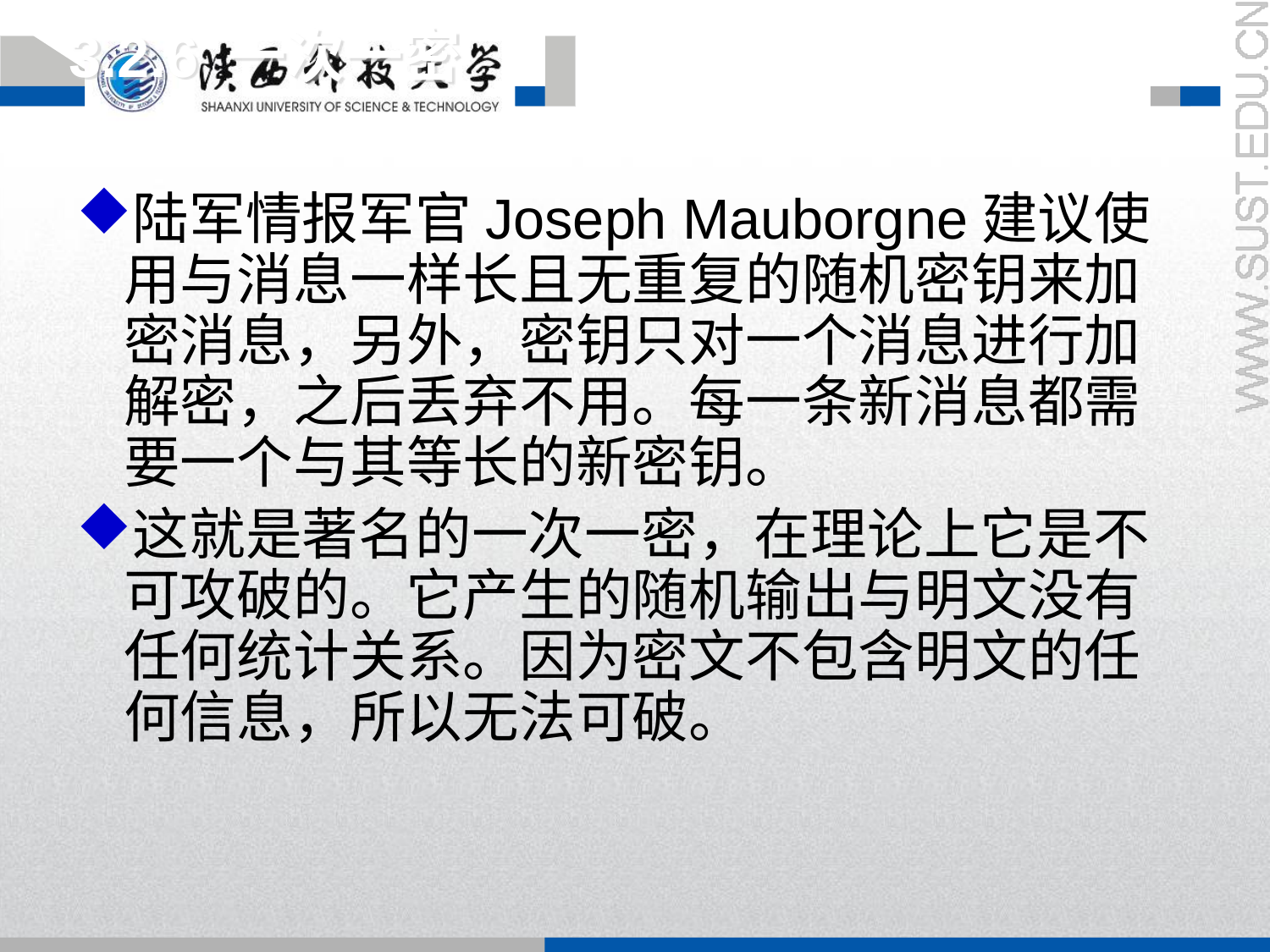

3.2.6 一次一密
陆军情报军官Joseph Mauborgne建议使用与消息一样长且无重复的随机密钥来加密消息，另外，密钥只对一个消息进行加解密，之后丢弃不用。每一条新消息都需要一个与其等长的新密钥。
这就是著名的一次一密，在理论上它是不可攻破的。它产生的随机输出与明文没有任何统计关系。因为密文不包含明文的任何信息，所以无法可破。